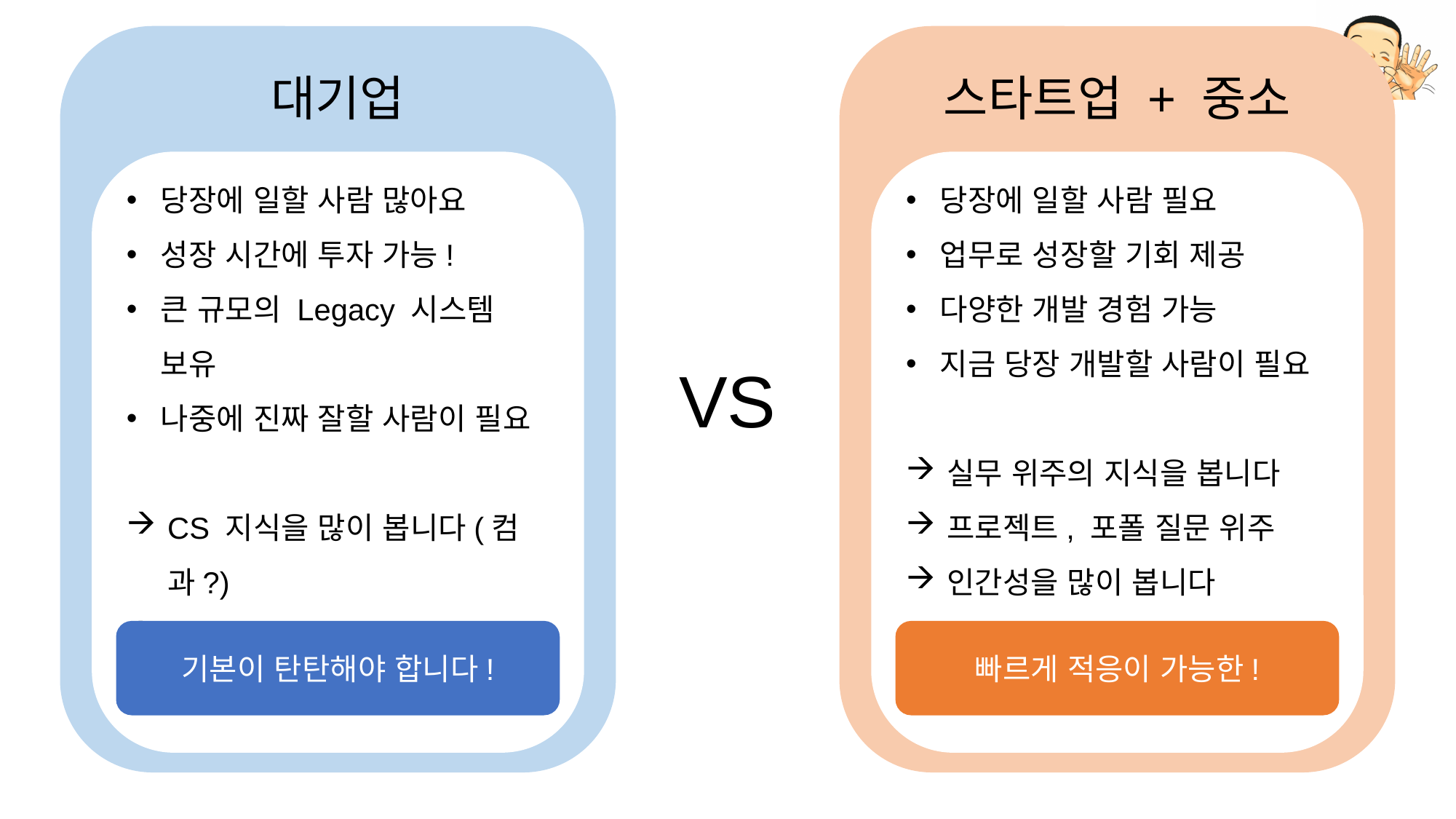

대기업
스타트업 + 중소
당장에 일할 사람 많아요
성장 시간에 투자 가능!
큰 규모의 Legacy 시스템 보유
나중에 진짜 잘할 사람이 필요

CS 지식을 많이 봅니다(컴과?)
코테가 빡셉니다
문제 해결 능력을 봅니다

당장에 일할 사람 필요
업무로 성장할 기회 제공
다양한 개발 경험 가능
지금 당장 개발할 사람이 필요

실무 위주의 지식을 봅니다
프로젝트, 포폴 질문 위주
인간성을 많이 봅니다

VS
기본이 탄탄해야 합니다!
빠르게 적응이 가능한!